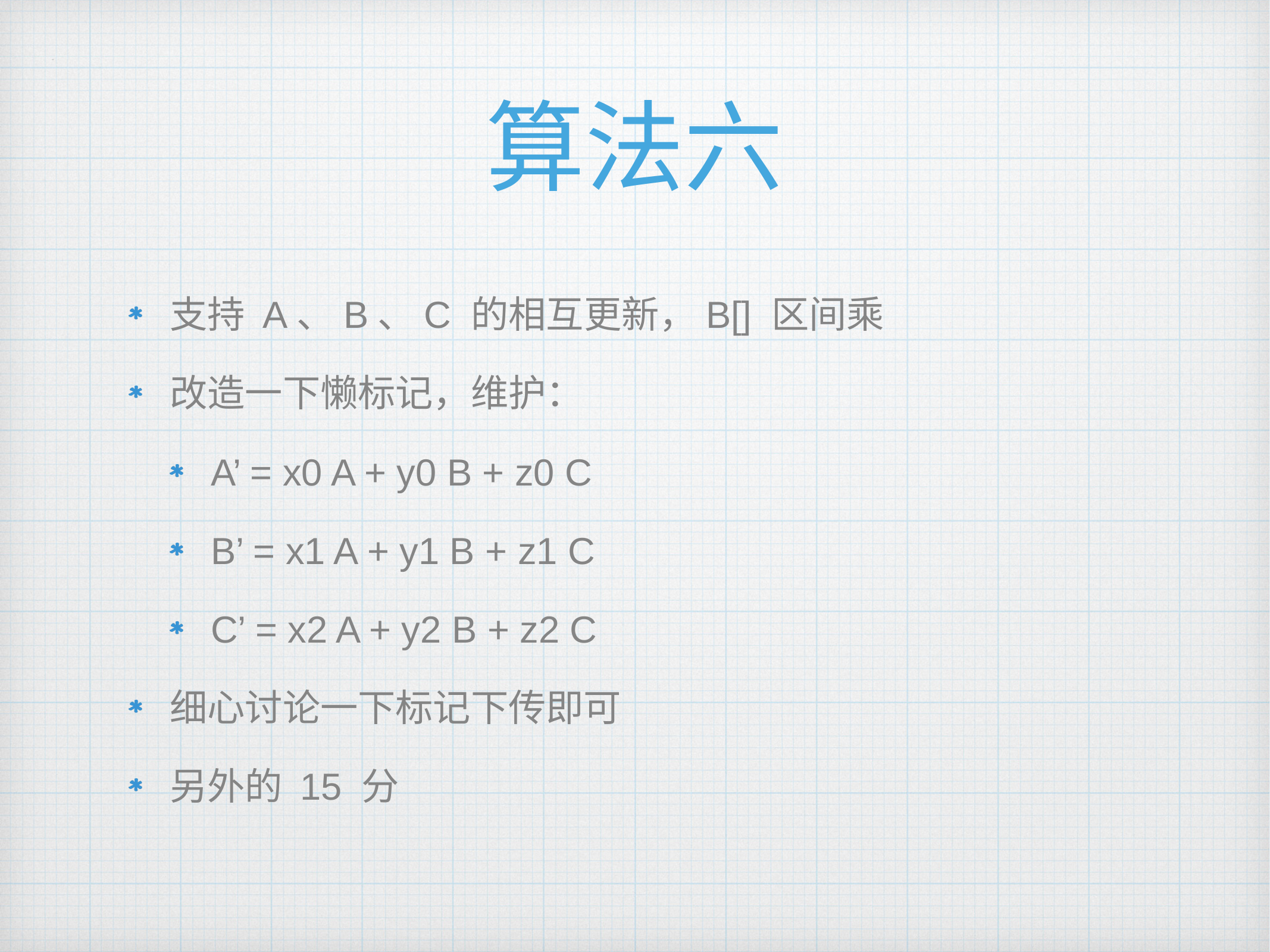

# 算法六
支持 A、B、C 的相互更新，B[] 区间乘
改造一下懒标记，维护：
A’ = x0 A + y0 B + z0 C
B’ = x1 A + y1 B + z1 C
C’ = x2 A + y2 B + z2 C
细心讨论一下标记下传即可
另外的 15 分